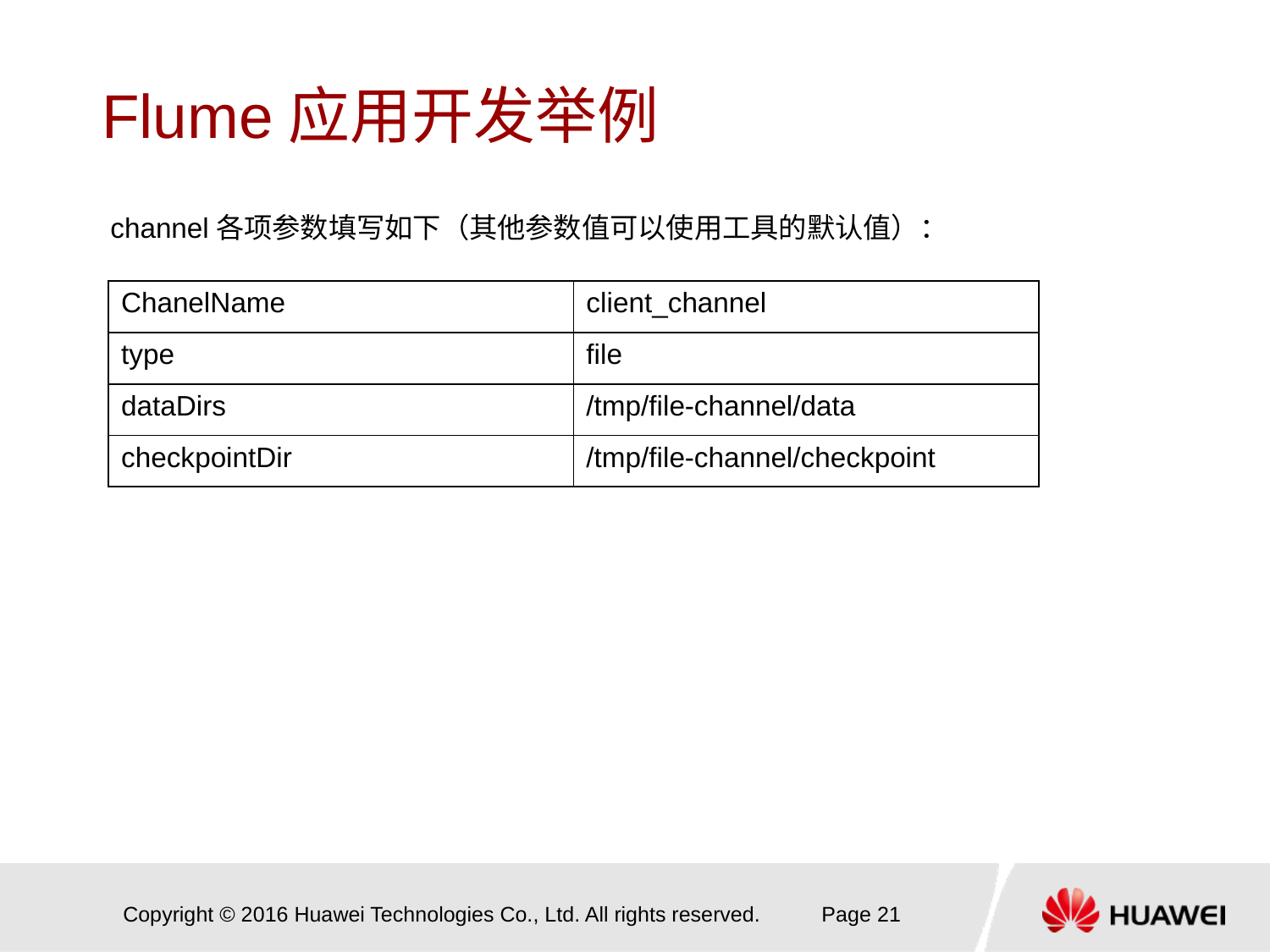

# Flume应用开发举例
channel各项参数填写如下（其他参数值可以使用工具的默认值）：

| ChanelName | client\_channel |
| --- | --- |
| type | file |
| dataDirs | /tmp/file-channel/data |
| checkpointDir | /tmp/file-channel/checkpoint |